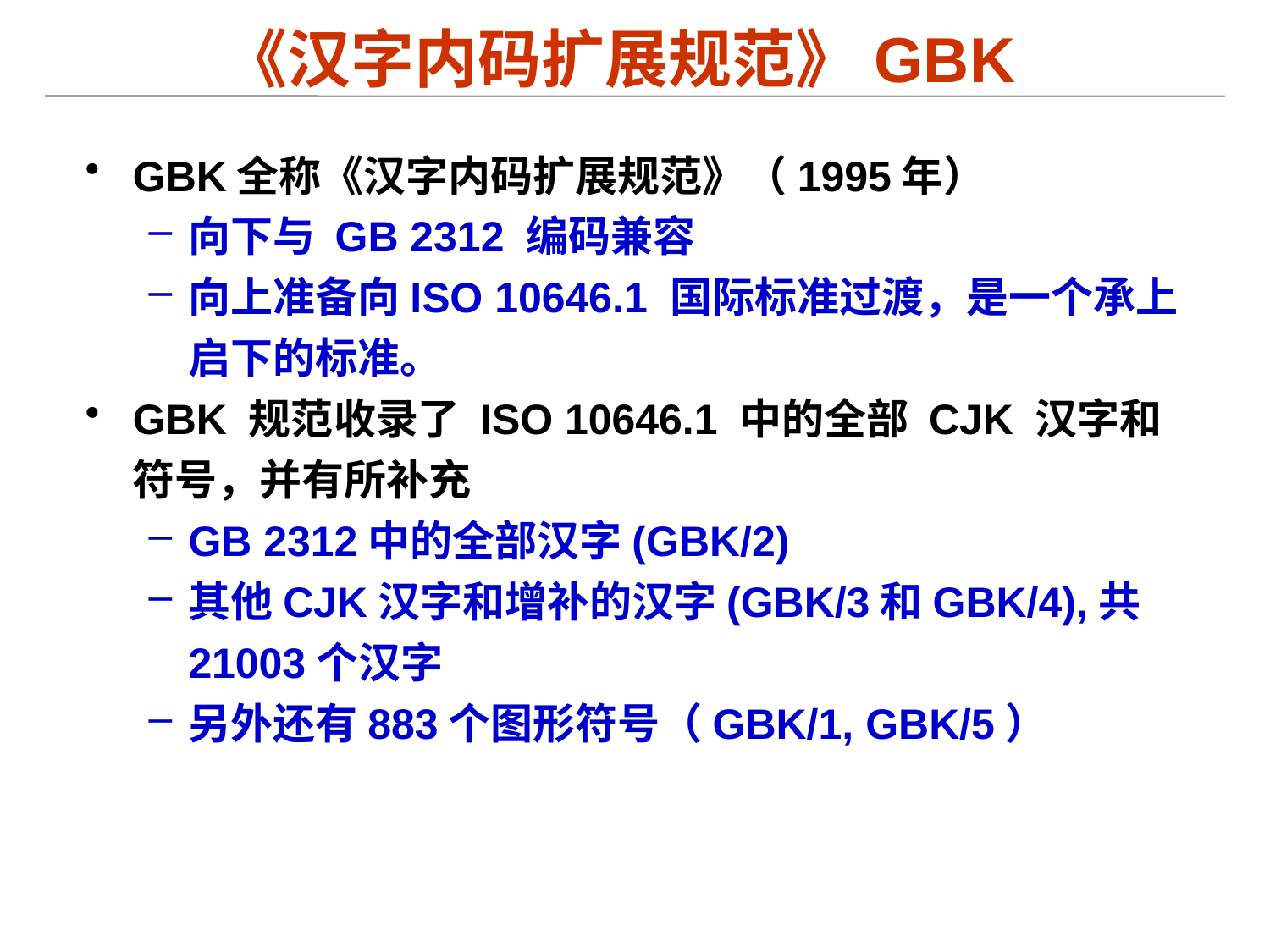

# 《汉字内码扩展规范》GBK
GBK全称《汉字内码扩展规范》（1995年）
向下与 GB 2312 编码兼容
向上准备向ISO 10646.1 国际标准过渡，是一个承上启下的标准。
GBK 规范收录了 ISO 10646.1 中的全部 CJK 汉字和符号，并有所补充
GB 2312中的全部汉字(GBK/2)
其他CJK汉字和增补的汉字(GBK/3和GBK/4),共21003个汉字
另外还有883个图形符号（GBK/1, GBK/5）